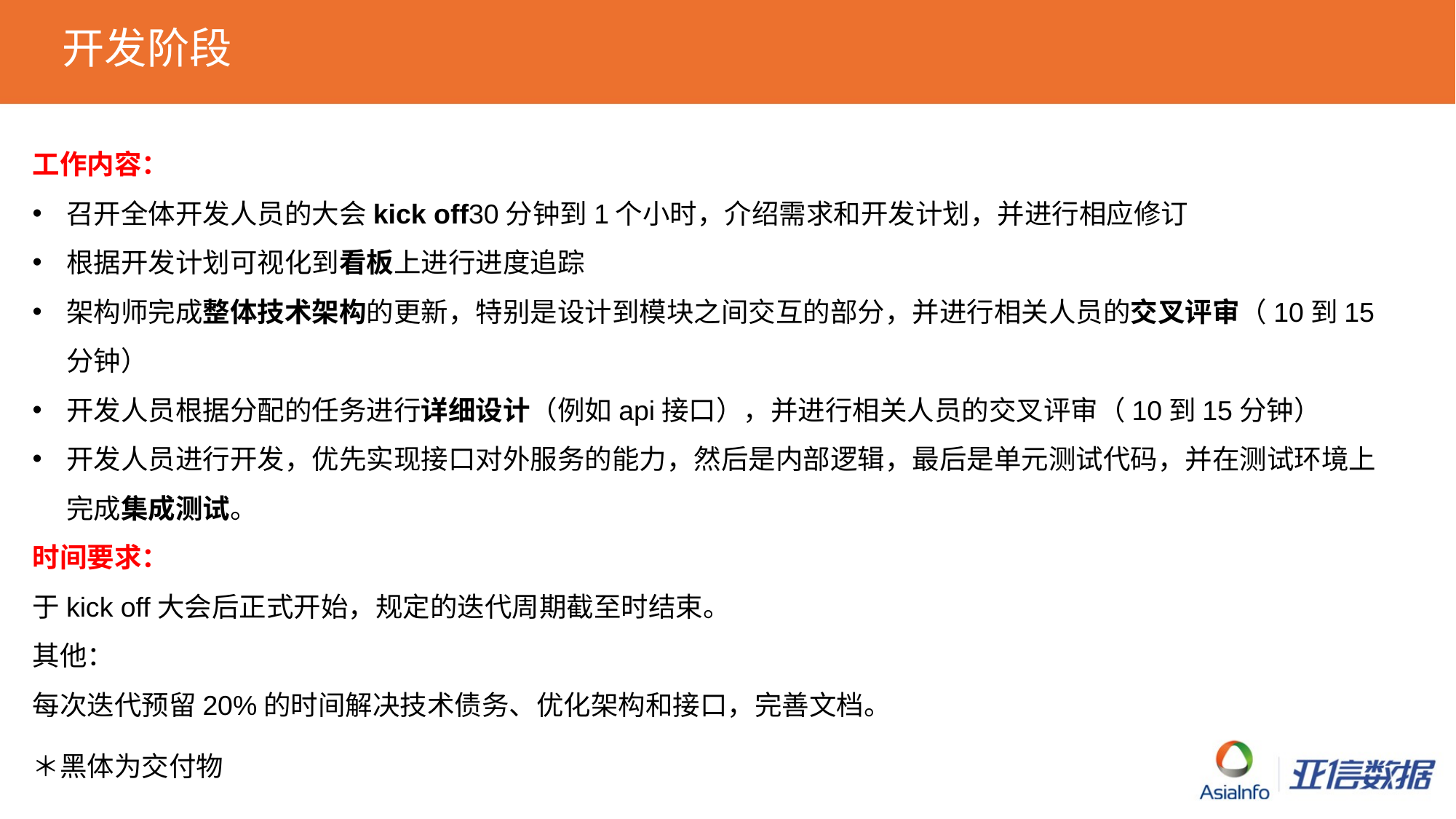

# 开发阶段
工作内容：
召开全体开发人员的大会kick off30分钟到1个小时，介绍需求和开发计划，并进行相应修订
根据开发计划可视化到看板上进行进度追踪
架构师完成整体技术架构的更新，特别是设计到模块之间交互的部分，并进行相关人员的交叉评审（10到15分钟）
开发人员根据分配的任务进行详细设计（例如api接口），并进行相关人员的交叉评审（10到15分钟）
开发人员进行开发，优先实现接口对外服务的能力，然后是内部逻辑，最后是单元测试代码，并在测试环境上完成集成测试。
时间要求：
于kick off大会后正式开始，规定的迭代周期截至时结束。
其他：
每次迭代预留20%的时间解决技术债务、优化架构和接口，完善文档。
＊黑体为交付物